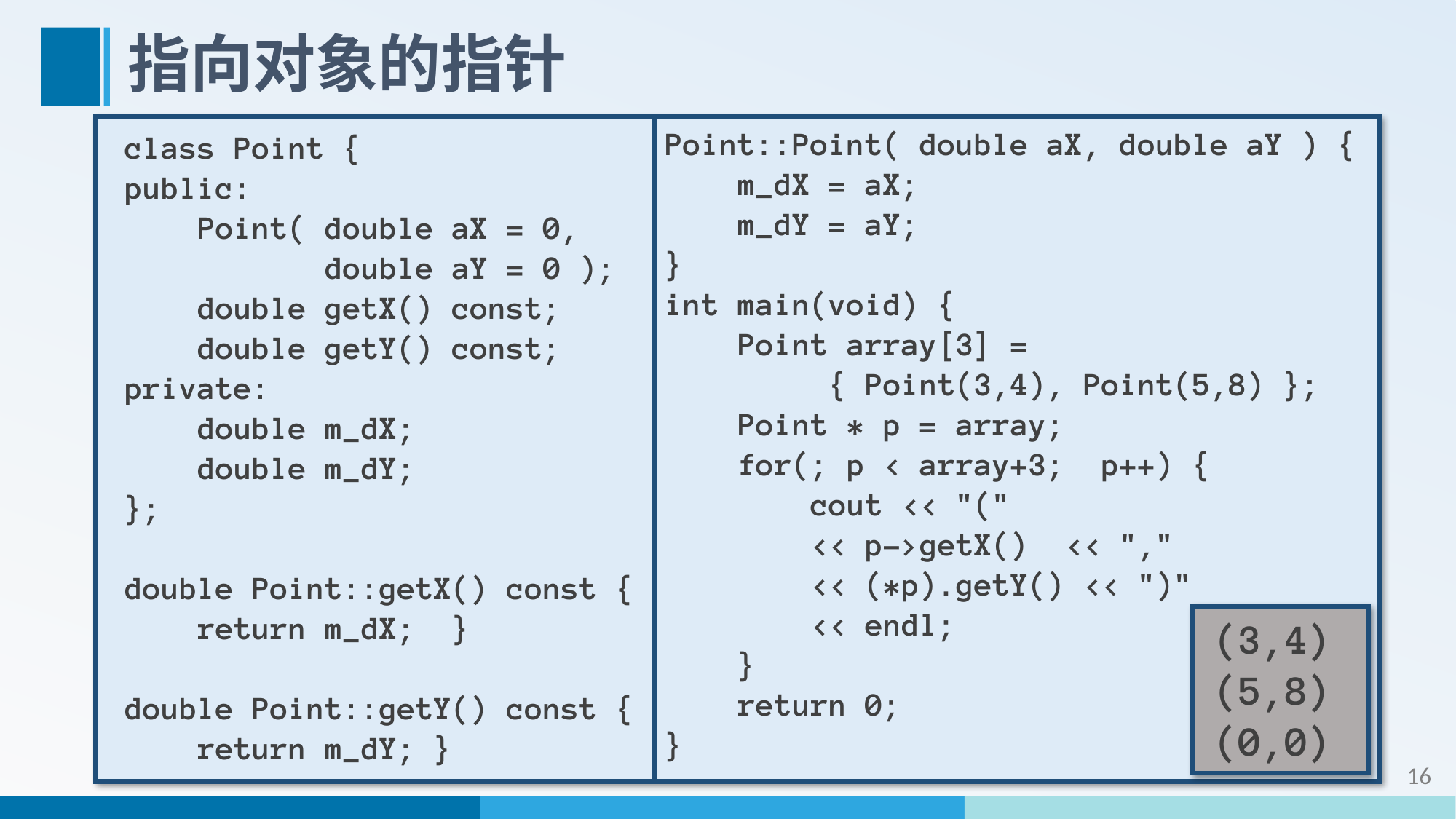

# 指向对象的指针

Point::Point( double aX, double aY ) {
    m_dX = aX;
    m_dY = aY;
}
int main(void) {
    Point array[3] =
         { Point(3,4), Point(5,8) };
    Point * p = array;
    for(; p < array+3;  p++) {
        cout << "("
        << p->getX()  << ","
        << (*p).getY() << ")"
        << endl;
    }
    return 0;
}
class Point {
public:
    Point( double aX = 0,
           double aY = 0 );
    double getX() const;
    double getY() const;
private:
    double m_dX;
    double m_dY;
};

double Point::getX() const {
    return m_dX;  }

double Point::getY() const {
    return m_dY; }
(3,4)
(5,8)
(0,0)